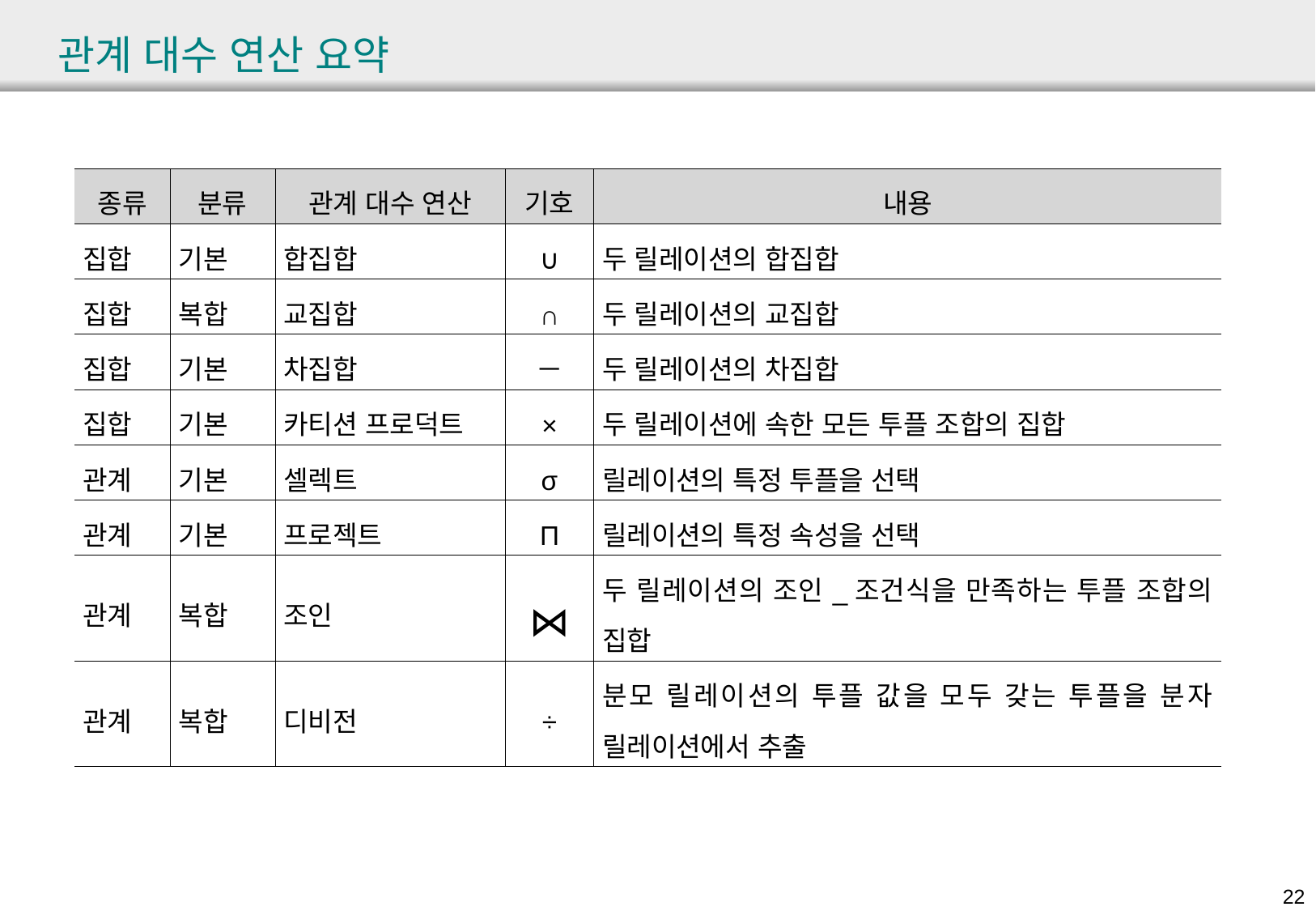

# 관계 대수 연산 요약
| 종류 | 분류 | 관계 대수 연산 | 기호 | 내용 |
| --- | --- | --- | --- | --- |
| 집합 | 기본 | 합집합 | ∪ | 두 릴레이션의 합집합 |
| 집합 | 복합 | 교집합 | ∩ | 두 릴레이션의 교집합 |
| 집합 | 기본 | 차집합 | － | 두 릴레이션의 차집합 |
| 집합 | 기본 | 카티션 프로덕트 | × | 두 릴레이션에 속한 모든 투플 조합의 집합 |
| 관계 | 기본 | 셀렉트 | σ | 릴레이션의 특정 투플을 선택 |
| 관계 | 기본 | 프로젝트 | Π | 릴레이션의 특정 속성을 선택 |
| 관계 | 복합 | 조인 | ⋈ | 두 릴레이션의 조인\_조건식을 만족하는 투플 조합의 집합 |
| 관계 | 복합 | 디비전 | ÷ | 분모 릴레이션의 투플 값을 모두 갖는 투플을 분자 릴레이션에서 추출 |